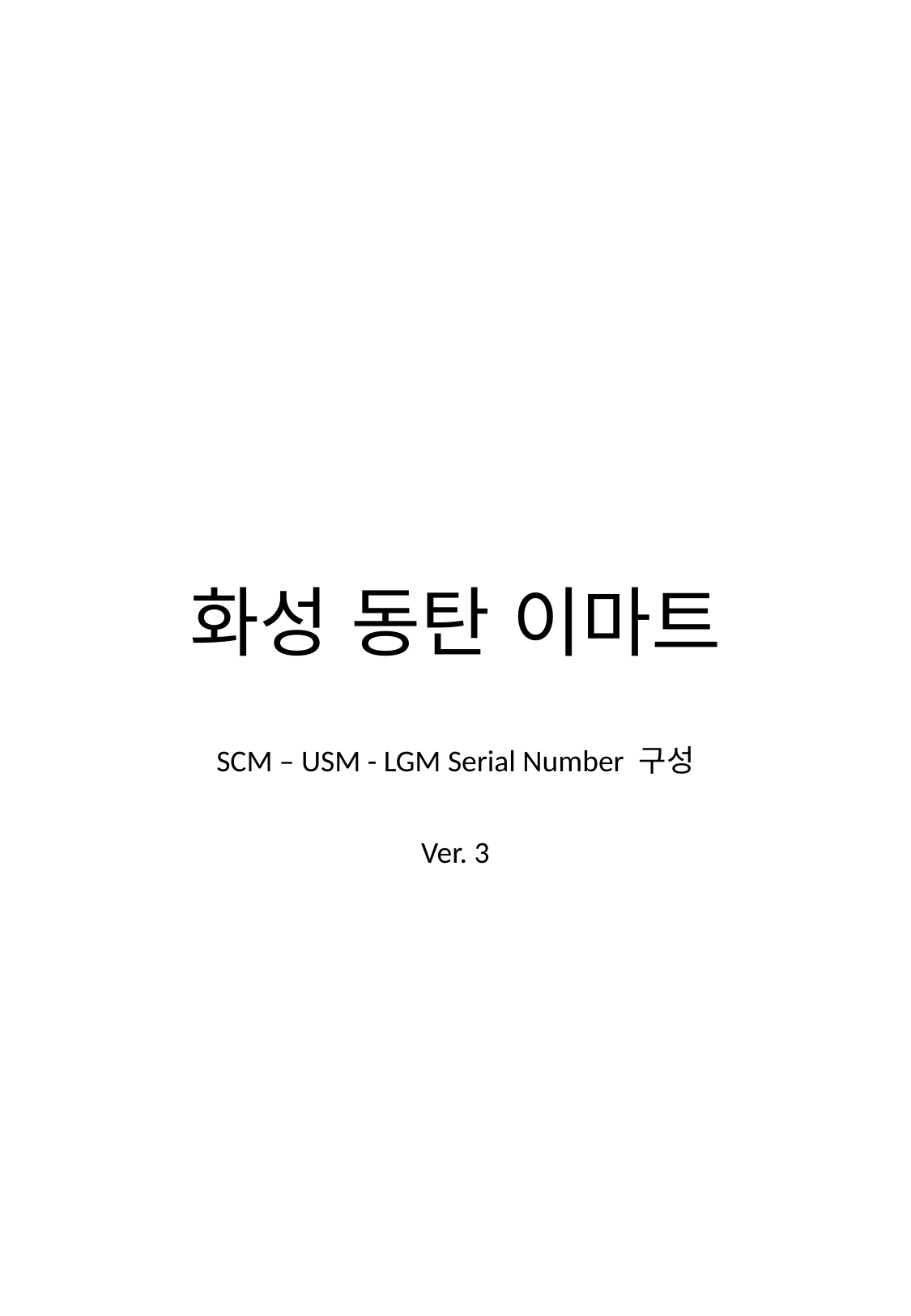

# 화성 동탄 이마트

SCM – USM - LGM Serial Number 구성

Ver. 3